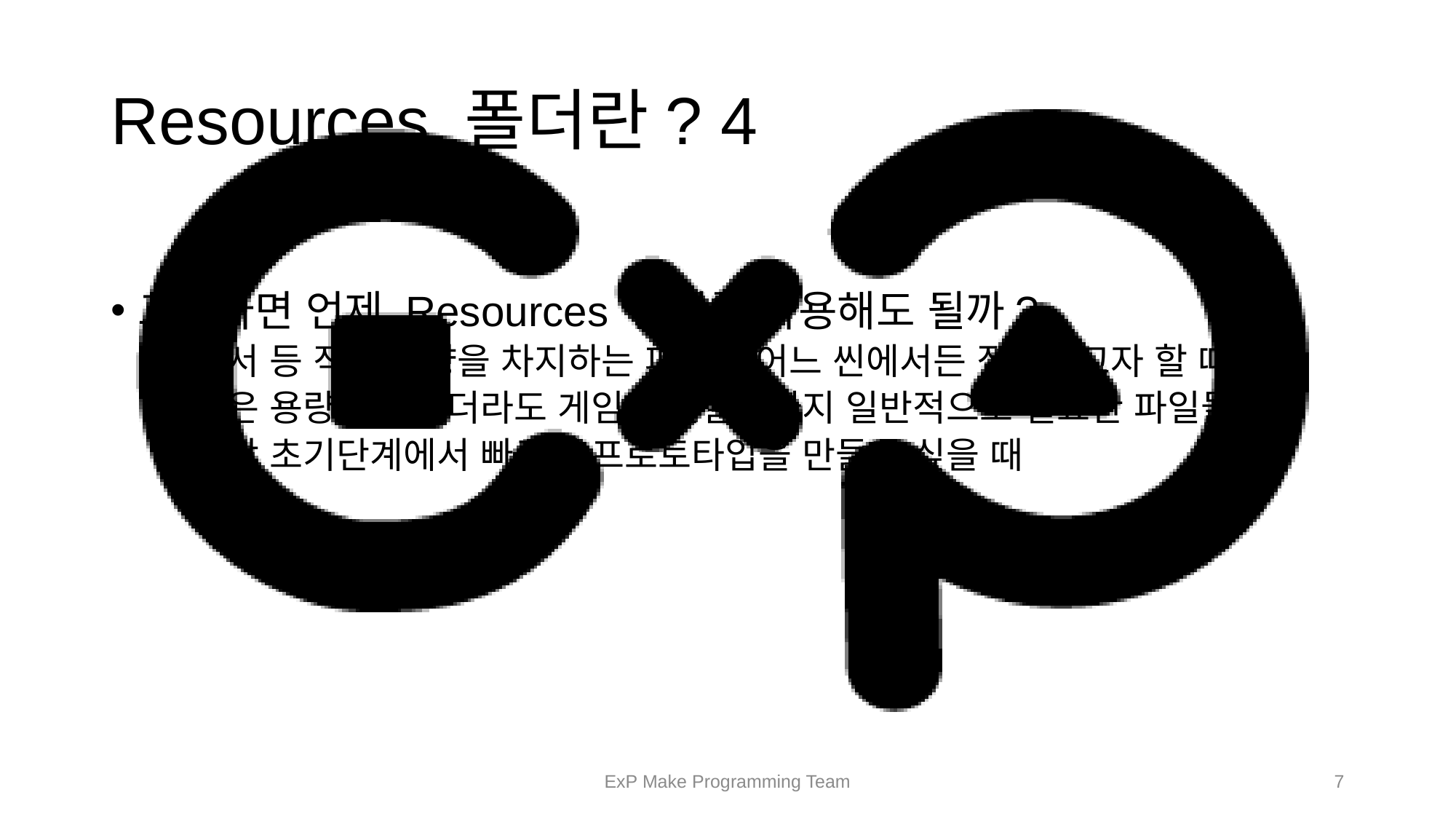

# Resources 폴더란? 4

그렇다면 언제 Resources 폴더를 사용해도 될까?
문서 등 적은 용량을 차지하는 파일을 어느 씬에서든 접근하고자 할 때
적은 용량이 아니더라도 게임이 끝날때까지 일반적으로 필요한 파일들
제작 초기단계에서 빠르게 프로토타입을 만들고 싶을 때

ExP Make Programming Team
7